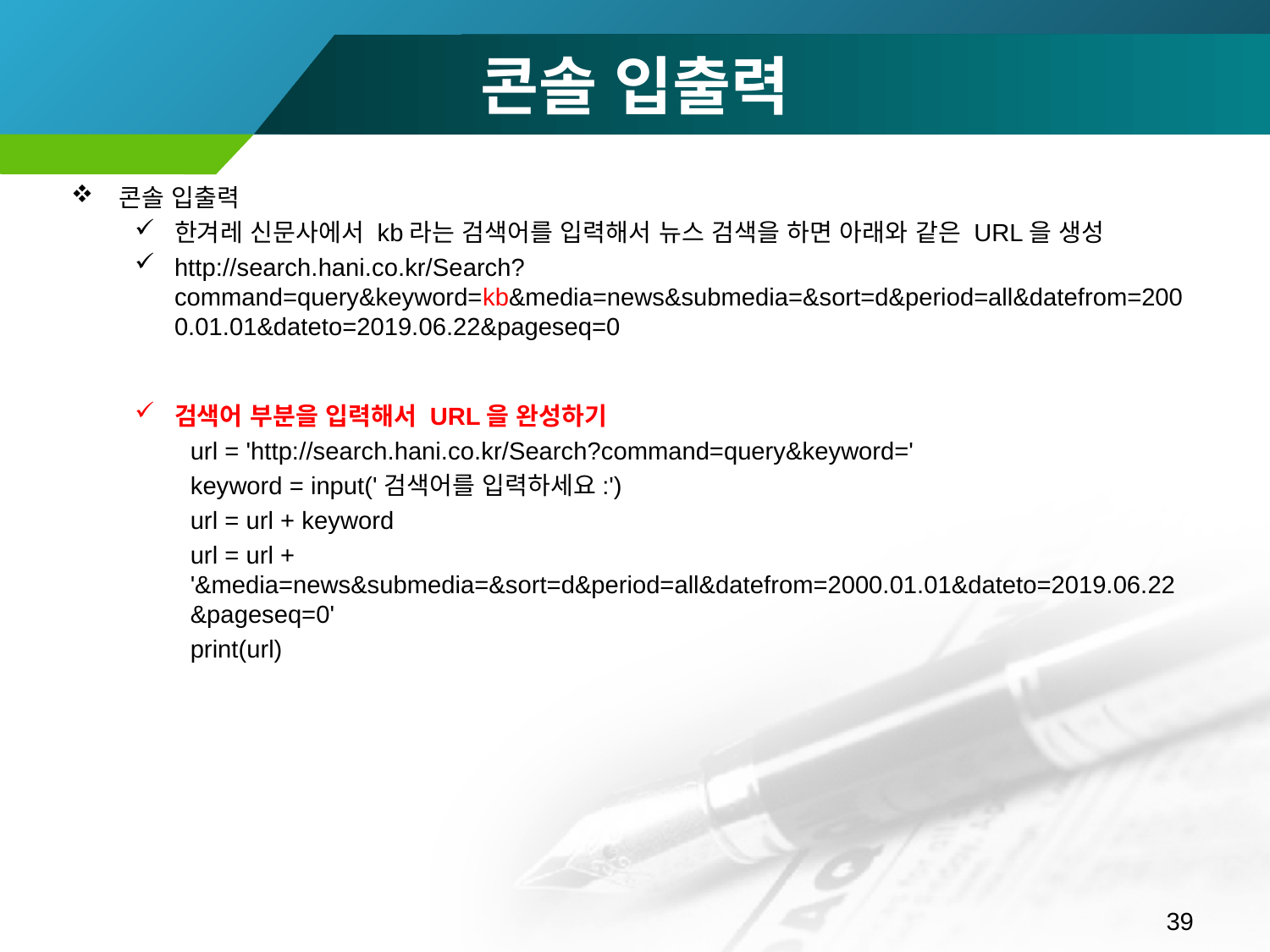

# 콘솔 입출력
콘솔 입출력
한겨레 신문사에서 kb라는 검색어를 입력해서 뉴스 검색을 하면 아래와 같은 URL을 생성
http://search.hani.co.kr/Search?command=query&keyword=kb&media=news&submedia=&sort=d&period=all&datefrom=2000.01.01&dateto=2019.06.22&pageseq=0

검색어 부분을 입력해서 URL을 완성하기
url = 'http://search.hani.co.kr/Search?command=query&keyword='
keyword = input('검색어를 입력하세요:')
url = url + keyword
url = url + '&media=news&submedia=&sort=d&period=all&datefrom=2000.01.01&dateto=2019.06.22&pageseq=0'
print(url)

39